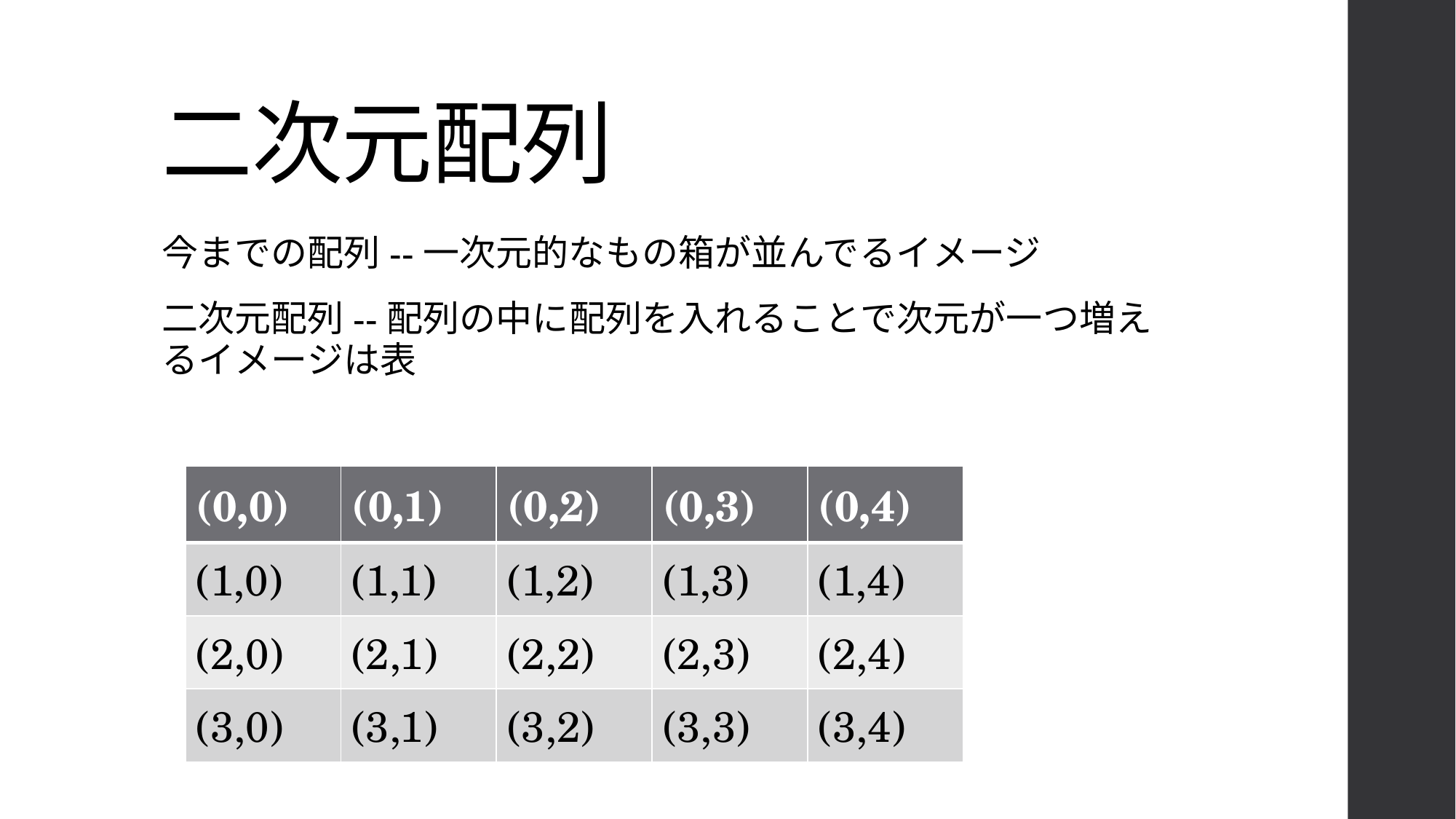

# 二次元配列
今までの配列--一次元的なもの箱が並んでるイメージ
二次元配列--配列の中に配列を入れることで次元が一つ増えるイメージは表
| (0,0) | (0,1) | (0,2) | (0,3) | (0,4) |
| --- | --- | --- | --- | --- |
| (1,0) | (1,1) | (1,2) | (1,3) | (1,4) |
| (2,0) | (2,1) | (2,2) | (2,3) | (2,4) |
| (3,0) | (3,1) | (3,2) | (3,3) | (3,4) |